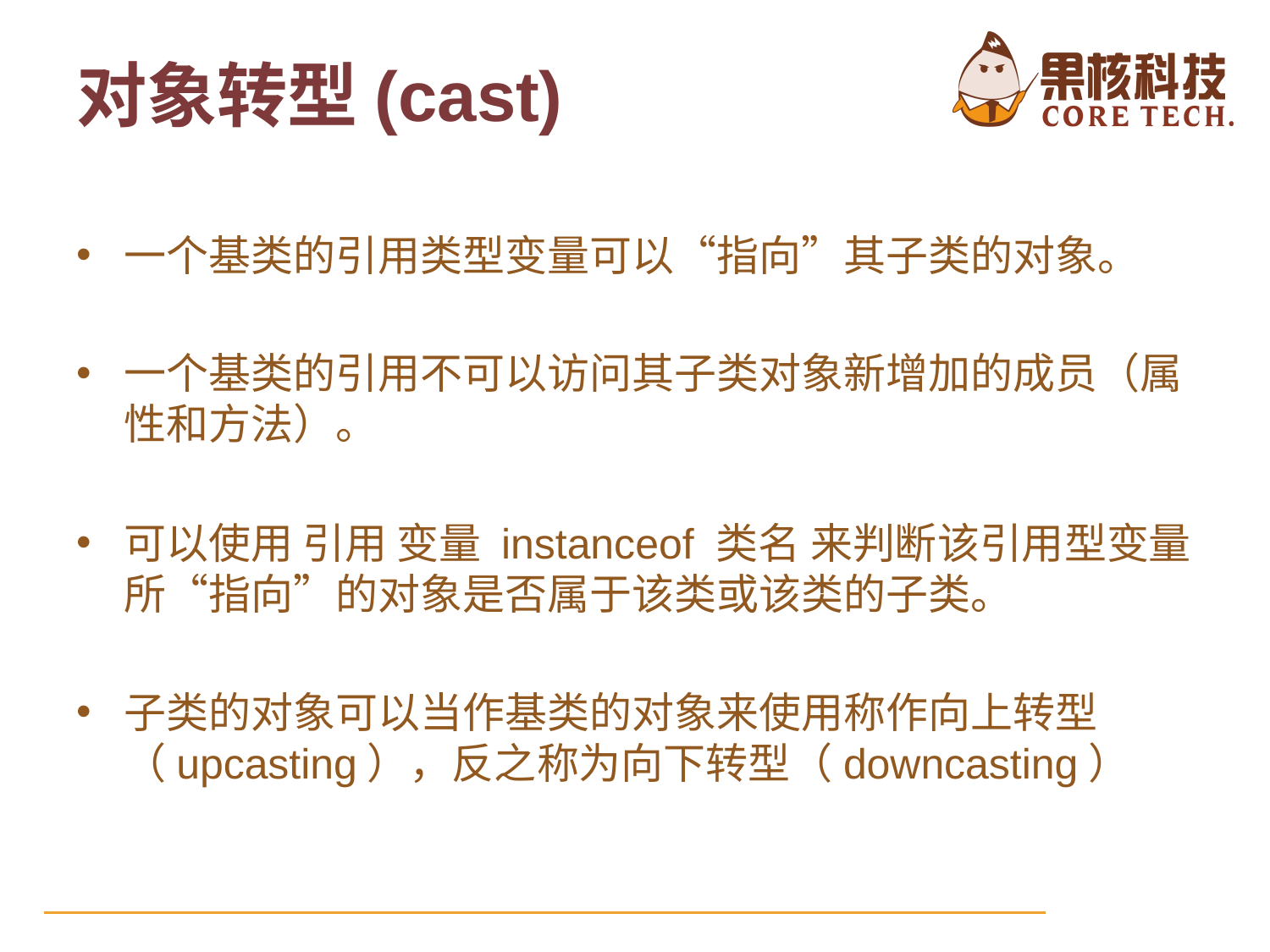

对象转型(cast)
一个基类的引用类型变量可以“指向”其子类的对象。

一个基类的引用不可以访问其子类对象新增加的成员（属性和方法）。

可以使用 引用 变量 instanceof 类名 来判断该引用型变量所“指向”的对象是否属于该类或该类的子类。

子类的对象可以当作基类的对象来使用称作向上转型（upcasting），反之称为向下转型（downcasting）